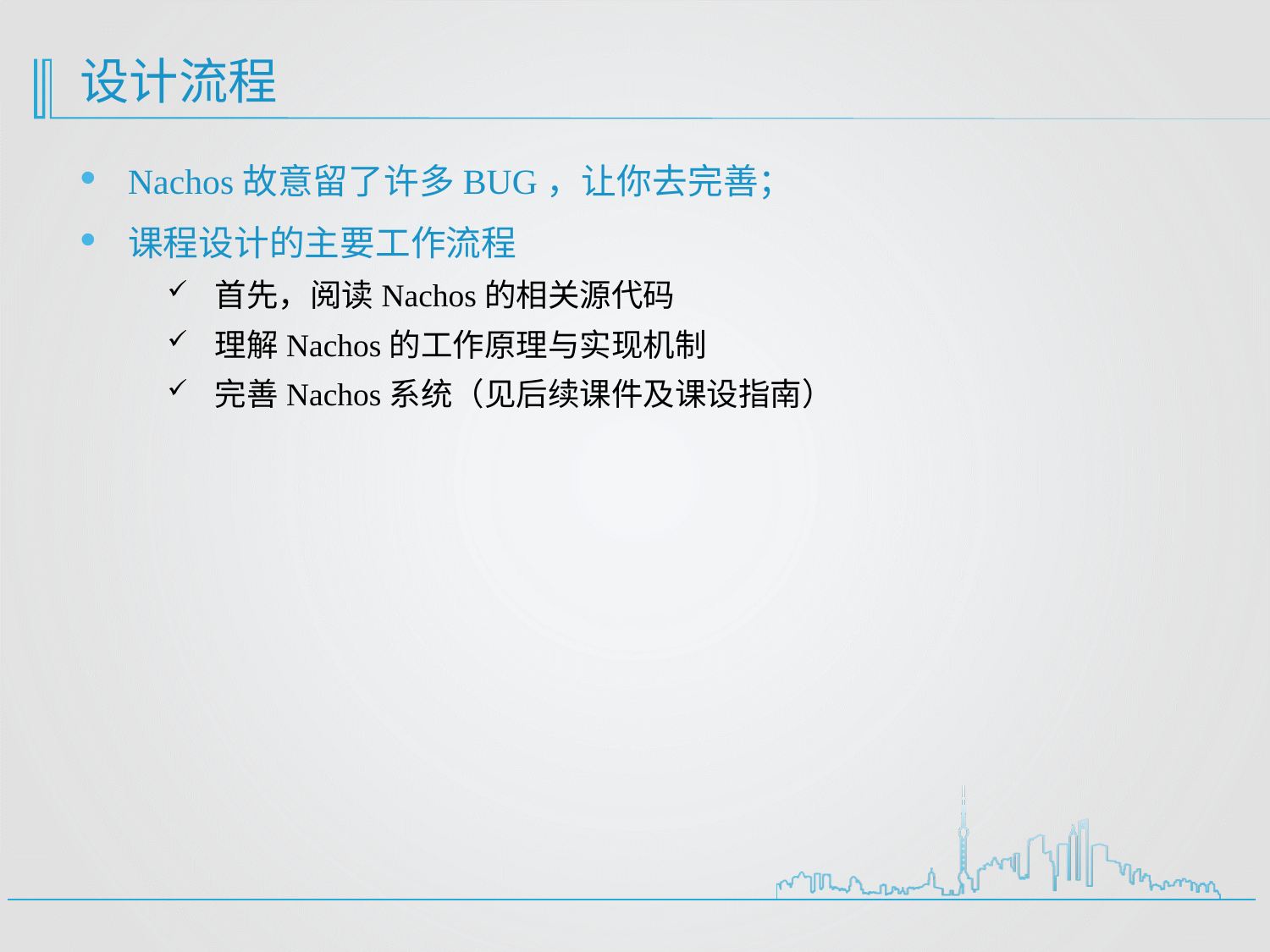

# 设计流程
Nachos故意留了许多BUG，让你去完善；
课程设计的主要工作流程
首先，阅读Nachos的相关源代码
理解Nachos的工作原理与实现机制
完善Nachos系统（见后续课件及课设指南）